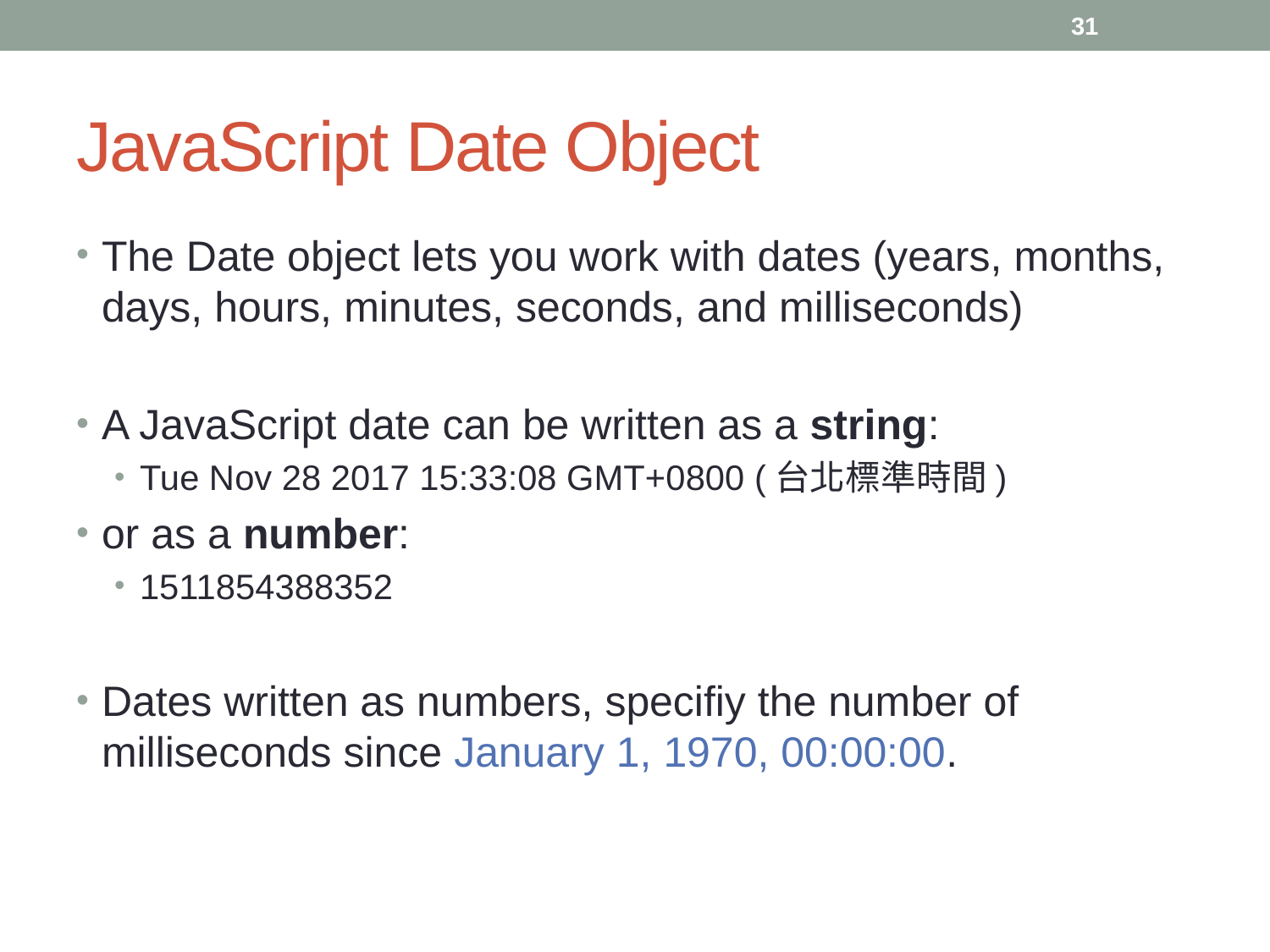

31
# JavaScript Date Object
The Date object lets you work with dates (years, months, days, hours, minutes, seconds, and milliseconds)

A JavaScript date can be written as a string:
Tue Nov 28 2017 15:33:08 GMT+0800 (台北標準時間)
or as a number:
1511854388352

Dates written as numbers, specifiy the number of milliseconds since January 1, 1970, 00:00:00.